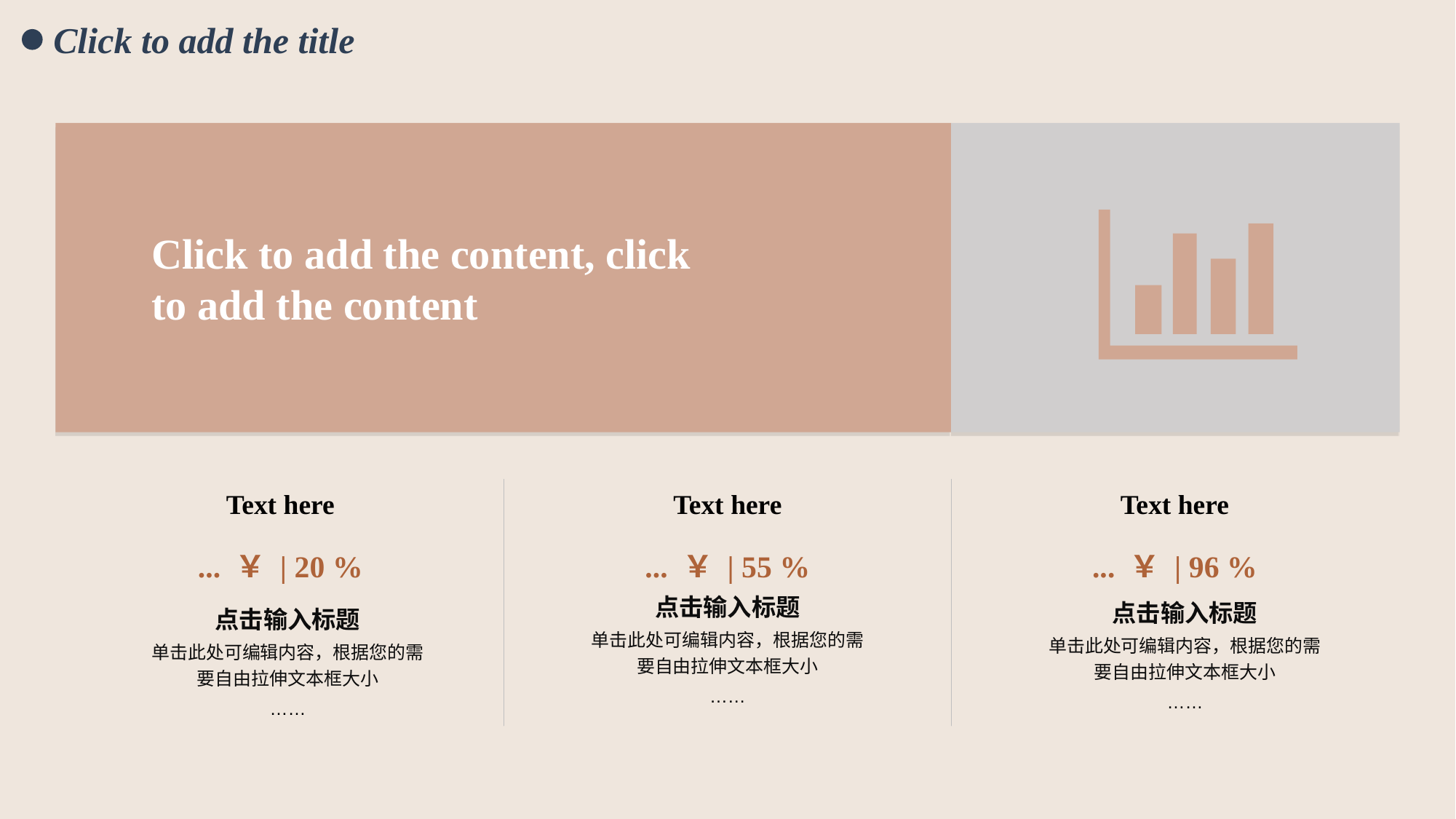

Click to add the title

Click to add the content, click to add the content
Text here
... ￥ | 20 %
Text here
... ￥ | 55 %
Text here
... ￥ | 96 %

点击输入标题
单击此处可编辑内容，根据您的需要自由拉伸文本框大小
……
点击输入标题
单击此处可编辑内容，根据您的需要自由拉伸文本框大小
……
点击输入标题
单击此处可编辑内容，根据您的需要自由拉伸文本框大小
……